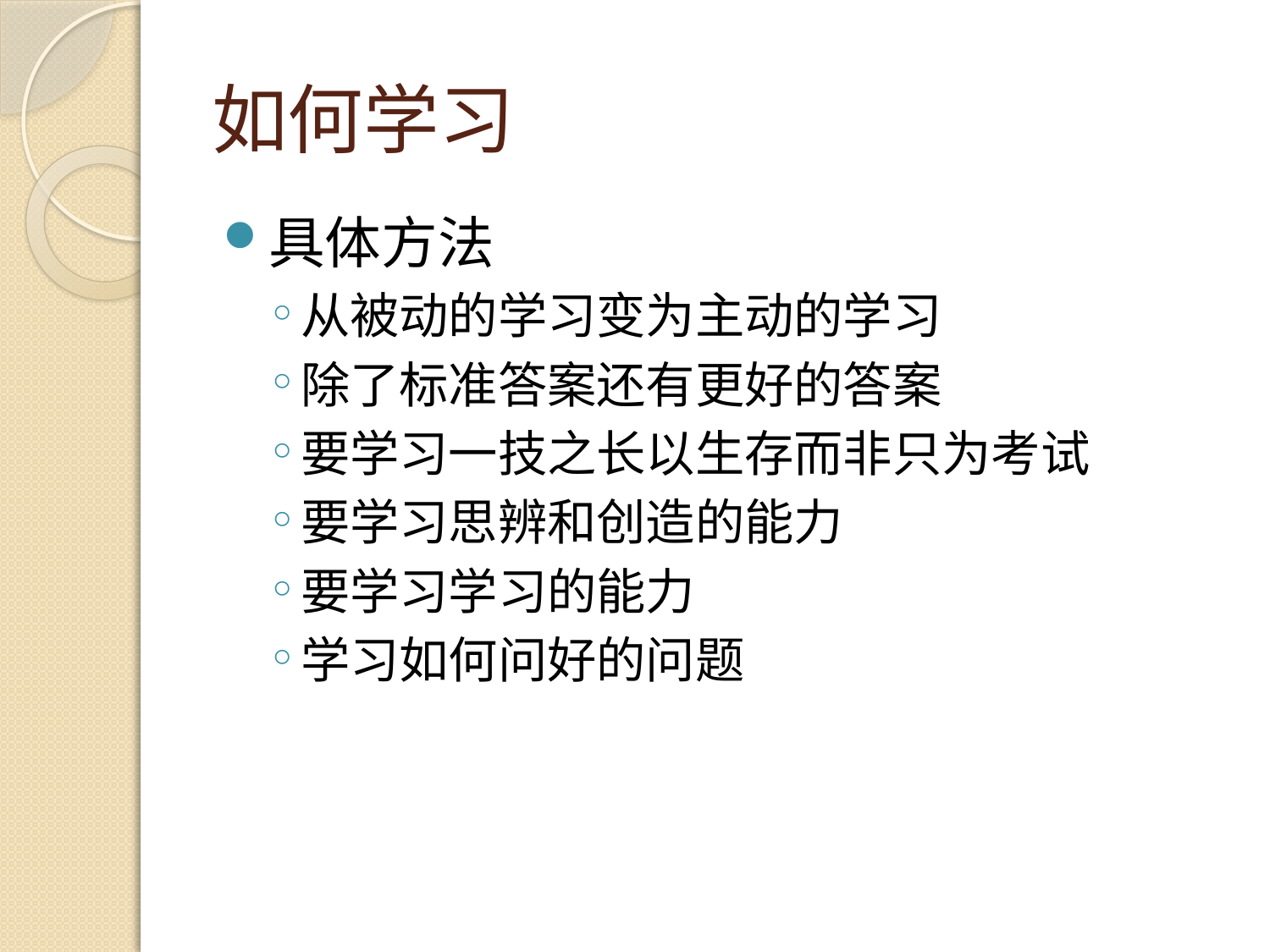

# 如何学习
具体方法
从被动的学习变为主动的学习
除了标准答案还有更好的答案
要学习一技之长以生存而非只为考试
要学习思辨和创造的能力
要学习学习的能力
学习如何问好的问题